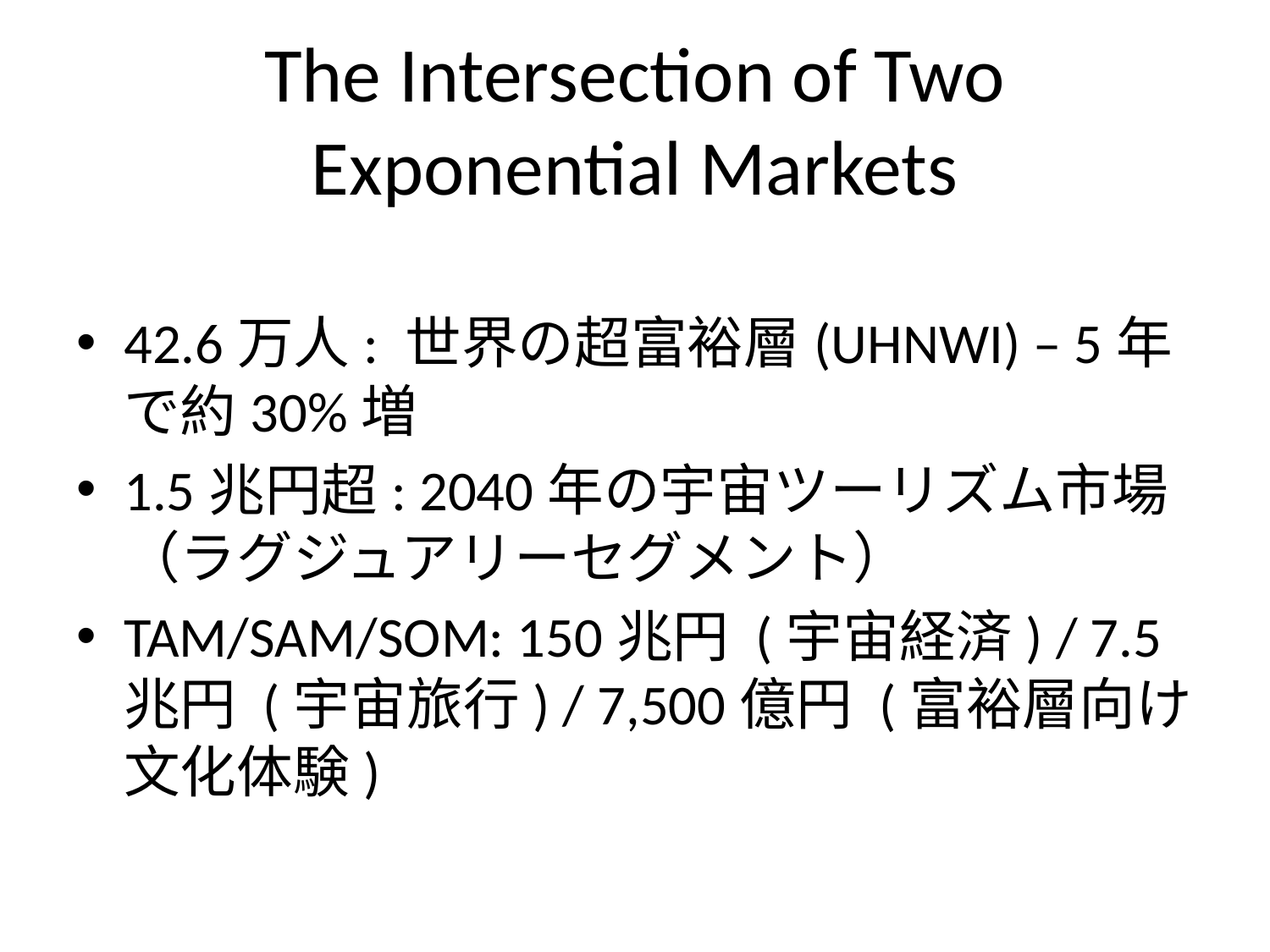

# The Intersection of Two Exponential Markets

42.6万人: 世界の超富裕層(UHNWI) – 5年で約30%増
1.5兆円超: 2040年の宇宙ツーリズム市場（ラグジュアリーセグメント）
TAM/SAM/SOM: 150兆円 (宇宙経済) / 7.5兆円 (宇宙旅行) / 7,500億円 (富裕層向け文化体験)